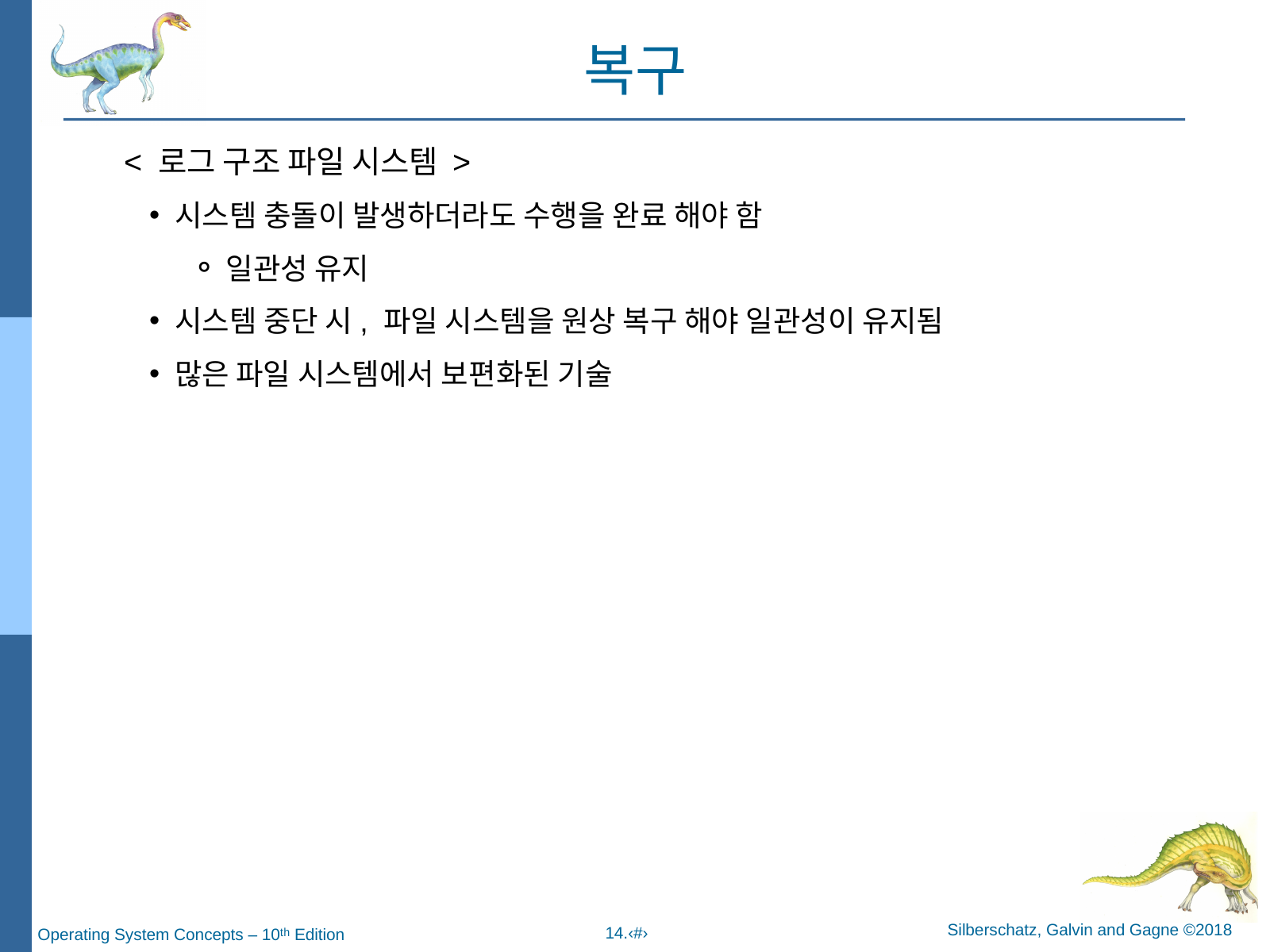

복구

< 로그 구조 파일 시스템 >
시스템 충돌이 발생하더라도 수행을 완료 해야 함
일관성 유지
시스템 중단 시, 파일 시스템을 원상 복구 해야 일관성이 유지됨
많은 파일 시스템에서 보편화된 기술

Silberschatz, Galvin and Gagne ©2018
14.‹#›
Operating System Concepts – 10ᵗʰ Edition